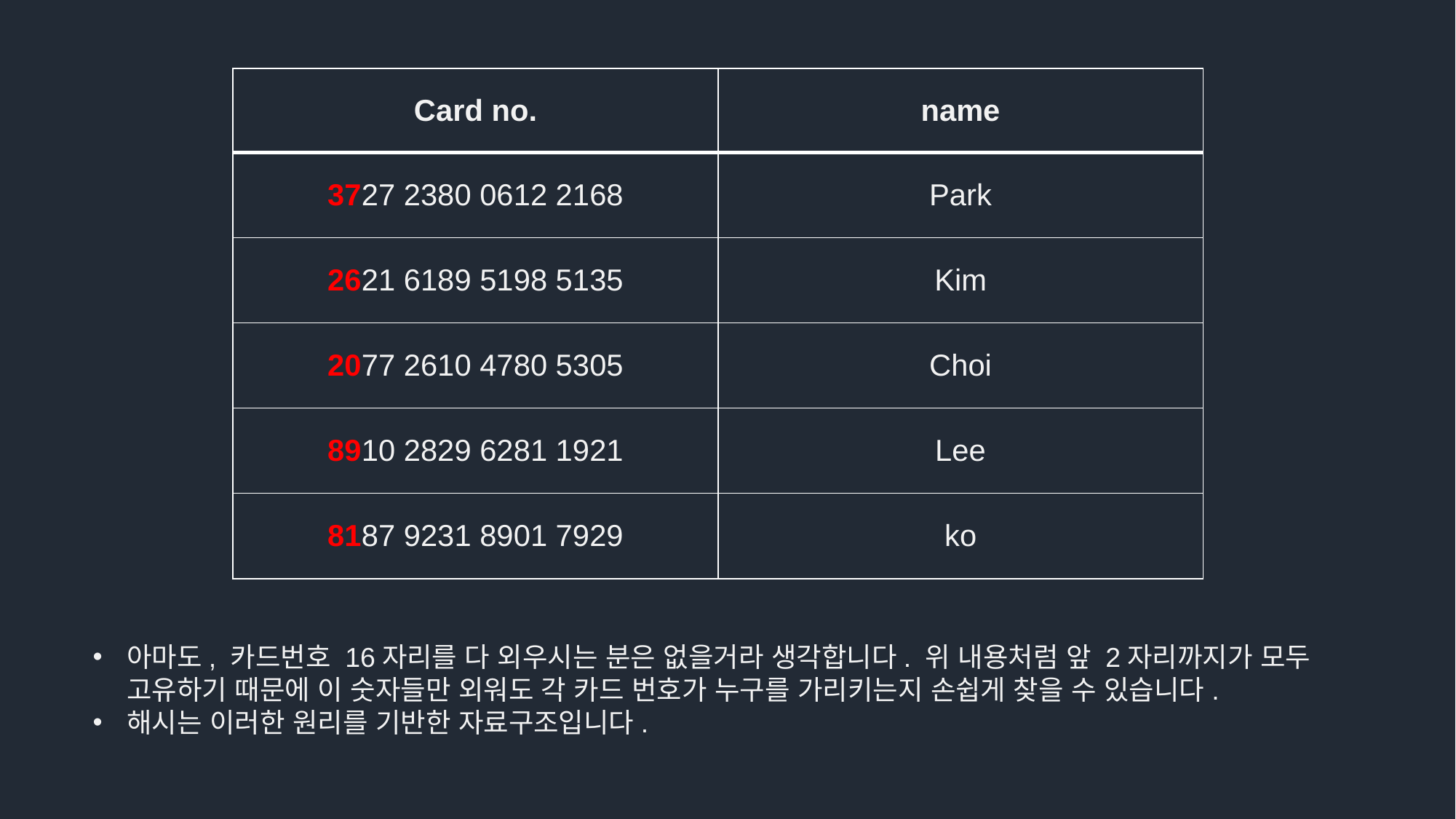

| Card no. | name |
| --- | --- |
| 3727 2380 0612 2168 | Park |
| 2621 6189 5198 5135 | Kim |
| 2077 2610 4780 5305 | Choi |
| 8910 2829 6281 1921 | Lee |
| 8187 9231 8901 7929 | ko |
아마도, 카드번호 16자리를 다 외우시는 분은 없을거라 생각합니다. 위 내용처럼 앞 2자리까지가 모두 고유하기 때문에 이 숫자들만 외워도 각 카드 번호가 누구를 가리키는지 손쉽게 찾을 수 있습니다.
해시는 이러한 원리를 기반한 자료구조입니다.